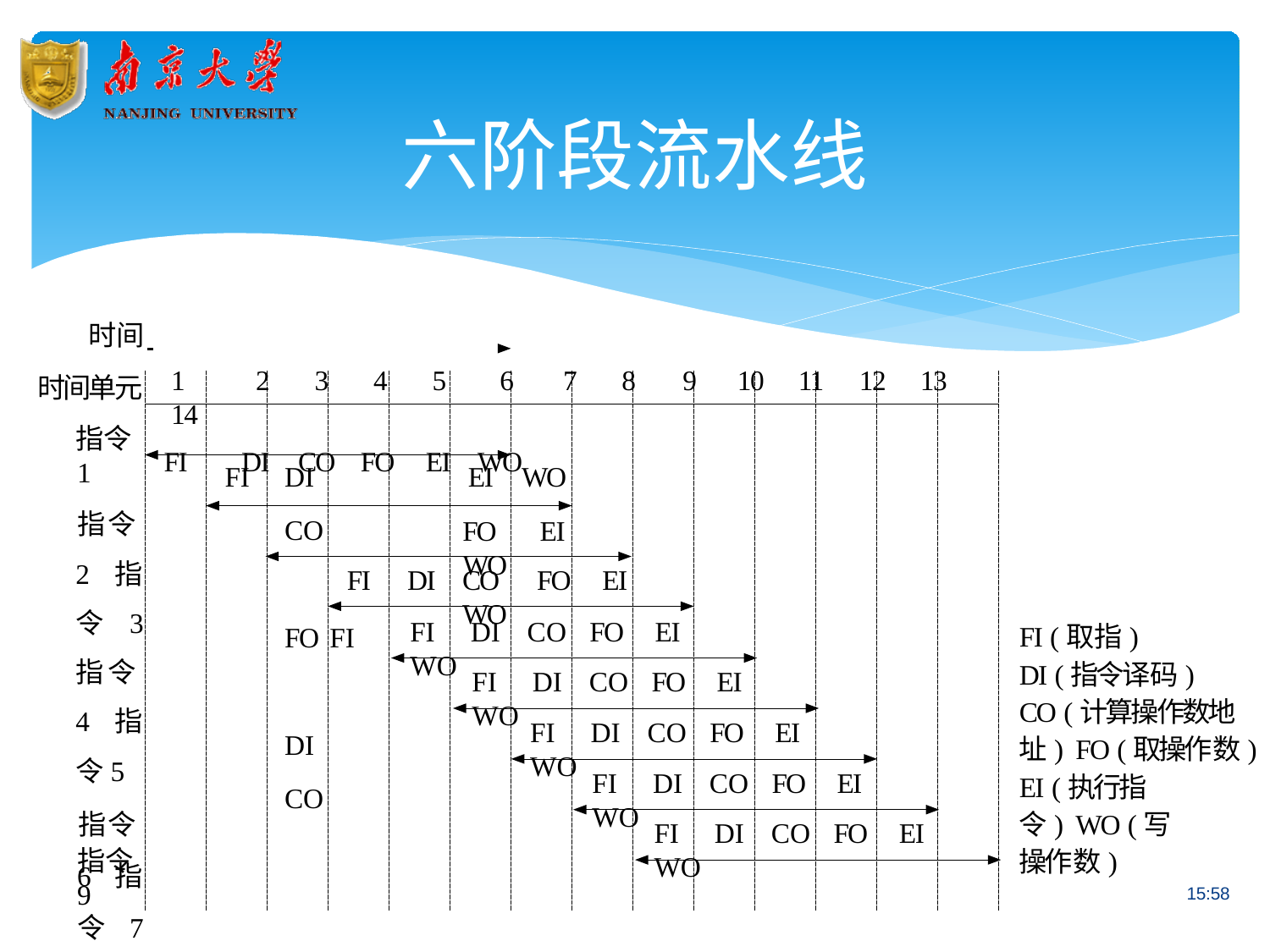

# 六阶段流水线
时间

1	2	3	4	5	6	7	8	9	10	11	12	13	14
FI	DI	CO	FO	EI	WO
时间单元
指令1
指令2 指令3 指令4 指令5
指令6 指令7 指令8

FI	DI	CO		FO  FI		DI	CO

EI	WO

FO	EI	WO

FI	DI
CO	FO	EI	WO

FI	DI	CO	FO	EI	WO
FI (取指)
DI (指令译码)
CO (计算操作数地址)  FO (取操作数)
EI (执行指令)  WO (写操作数)

FI	DI	CO	FO	EI	WO

FI	DI	CO	FO	EI	WO

FI	DI	CO	FO	EI	WO

FI	DI	CO	FO	EI	WO
指令9

15:58